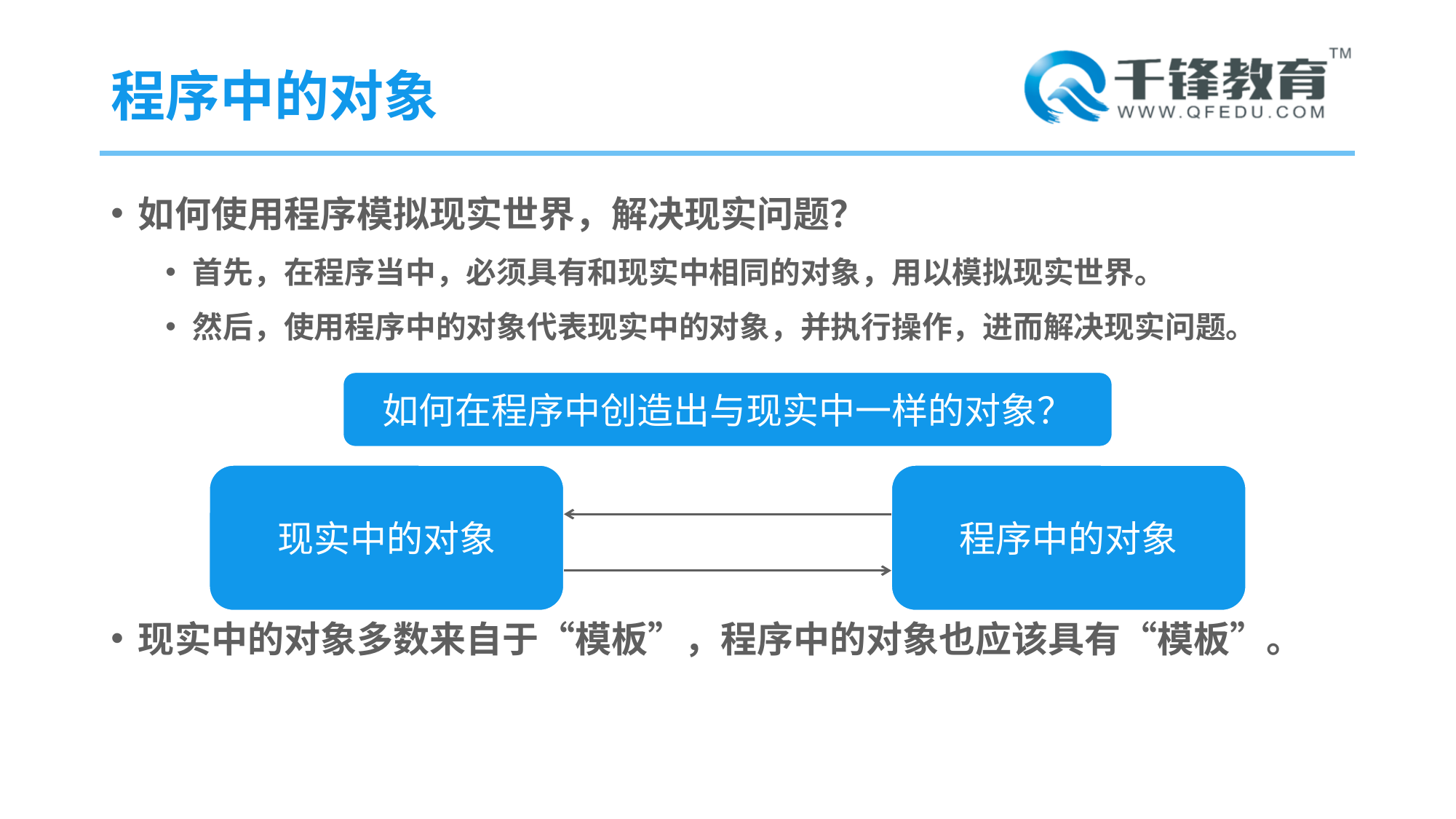

# 程序中的对象
如何使用程序模拟现实世界，解决现实问题？
首先，在程序当中，必须具有和现实中相同的对象，用以模拟现实世界。
然后，使用程序中的对象代表现实中的对象，并执行操作，进而解决现实问题。

现实中的对象多数来自于“模板”，程序中的对象也应该具有“模板”。
如何在程序中创造出与现实中一样的对象？
现实中的对象
程序中的对象